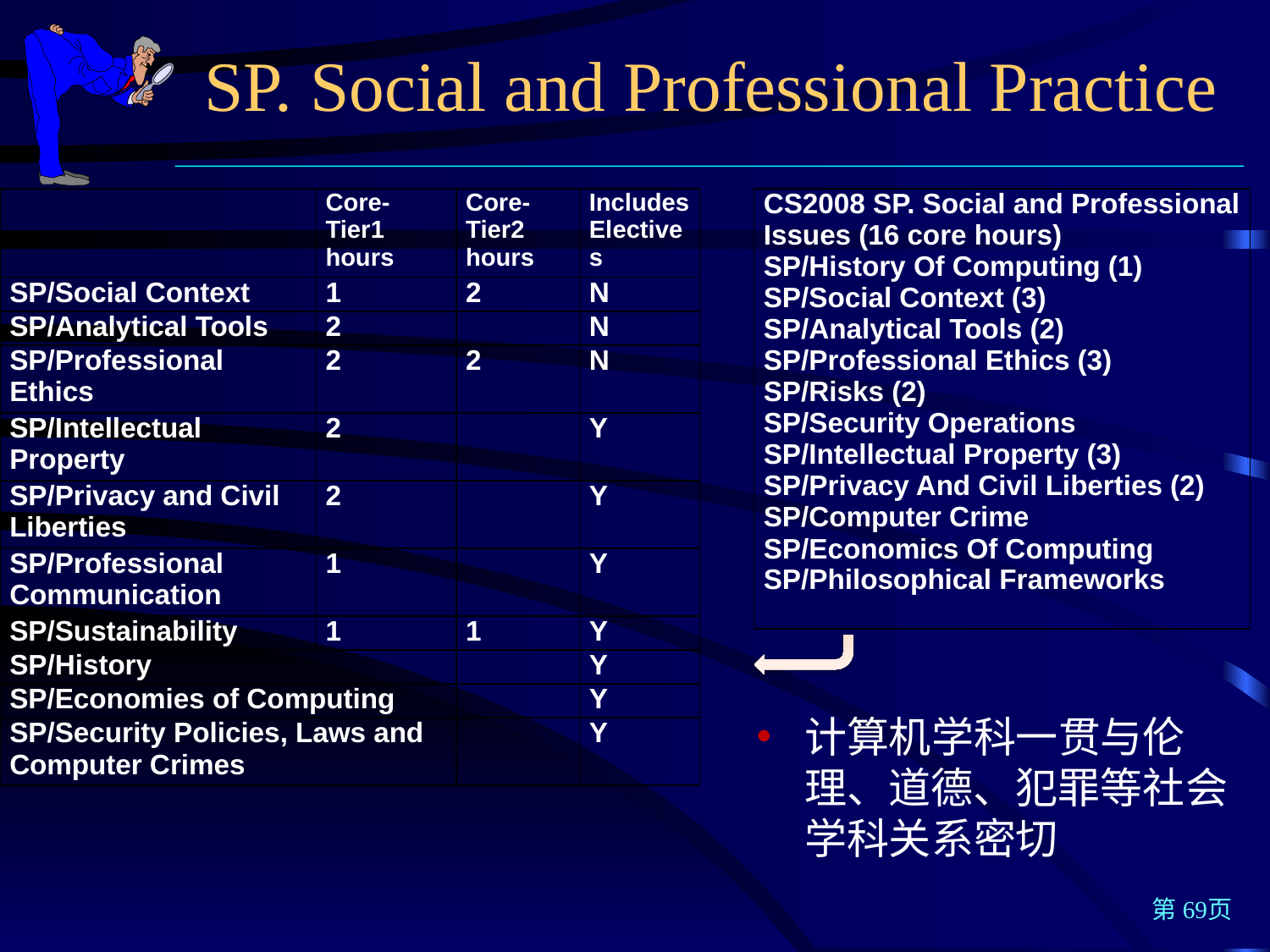

SP. Social and Professional Practice
|  | Core-Tier1 hours | Core-Tier2 hours | Includes Electives |
| --- | --- | --- | --- |
| SP/Social Context | 1 | 2 | N |
| SP/Analytical Tools | 2 |  | N |
| SP/Professional Ethics | 2 | 2 | N |
| SP/Intellectual Property | 2 |  | Y |
| SP/Privacy and Civil Liberties | 2 |  | Y |
| SP/Professional Communication | 1 |  | Y |
| SP/Sustainability | 1 | 1 | Y |
| SP/History |  |  | Y |
| SP/Economies of Computing |  |  | Y |
| SP/Security Policies, Laws and Computer Crimes |  |  | Y |
| CS2008 SP. Social and Professional Issues (16 core hours) SP/History Of Computing (1) SP/Social Context (3) SP/Analytical Tools (2) SP/Professional Ethics (3) SP/Risks (2) SP/Security Operations SP/Intellectual Property (3) SP/Privacy And Civil Liberties (2) SP/Computer Crime SP/Economics Of Computing SP/Philosophical Frameworks |
| --- |

计算机学科一贯与伦理、道德、犯罪等社会学科关系密切
第69页